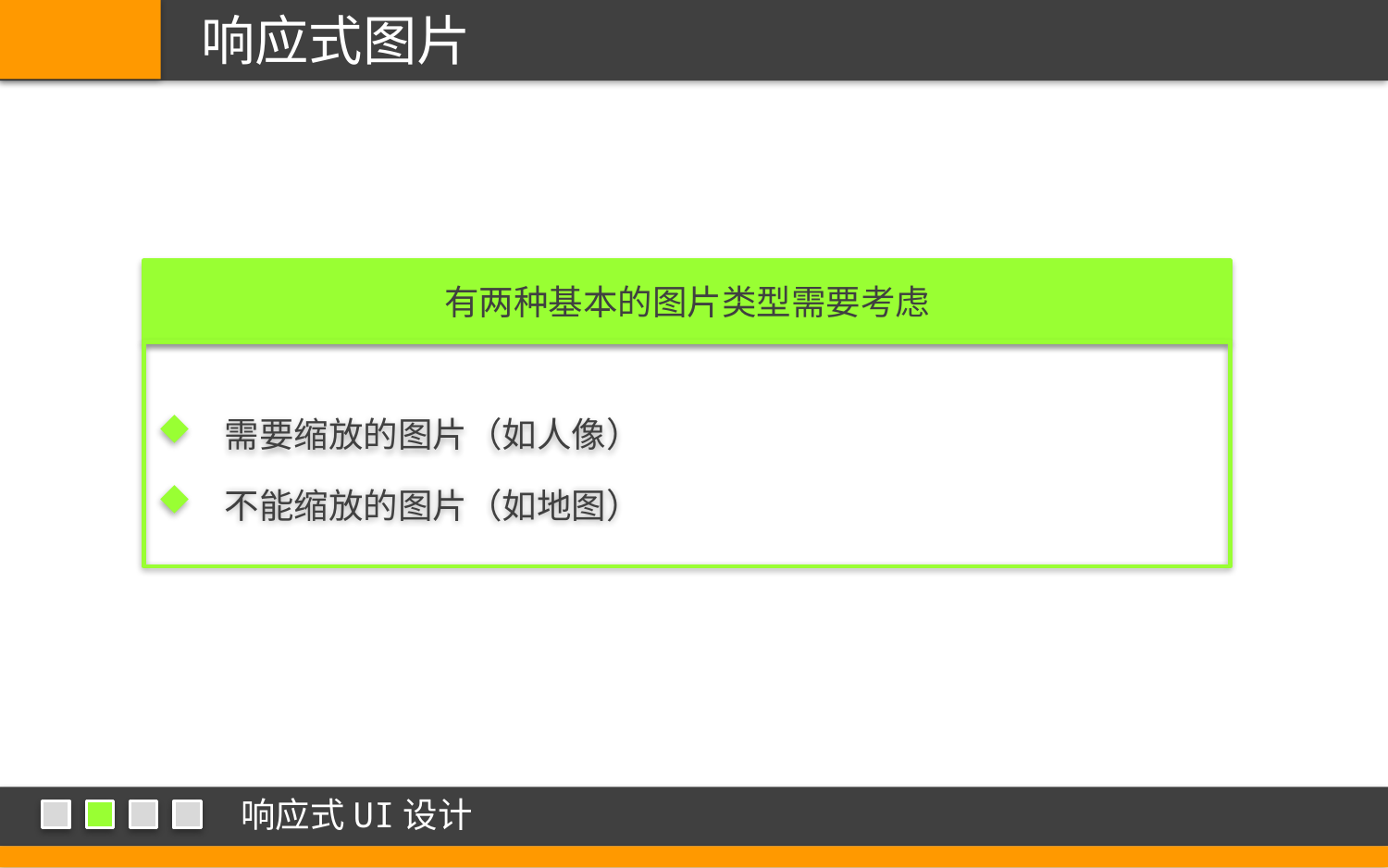

响应式图片
有两种基本的图片类型需要考虑
  需要缩放的图片（如人像）
  不能缩放的图片（如地图）
响应式UI设计